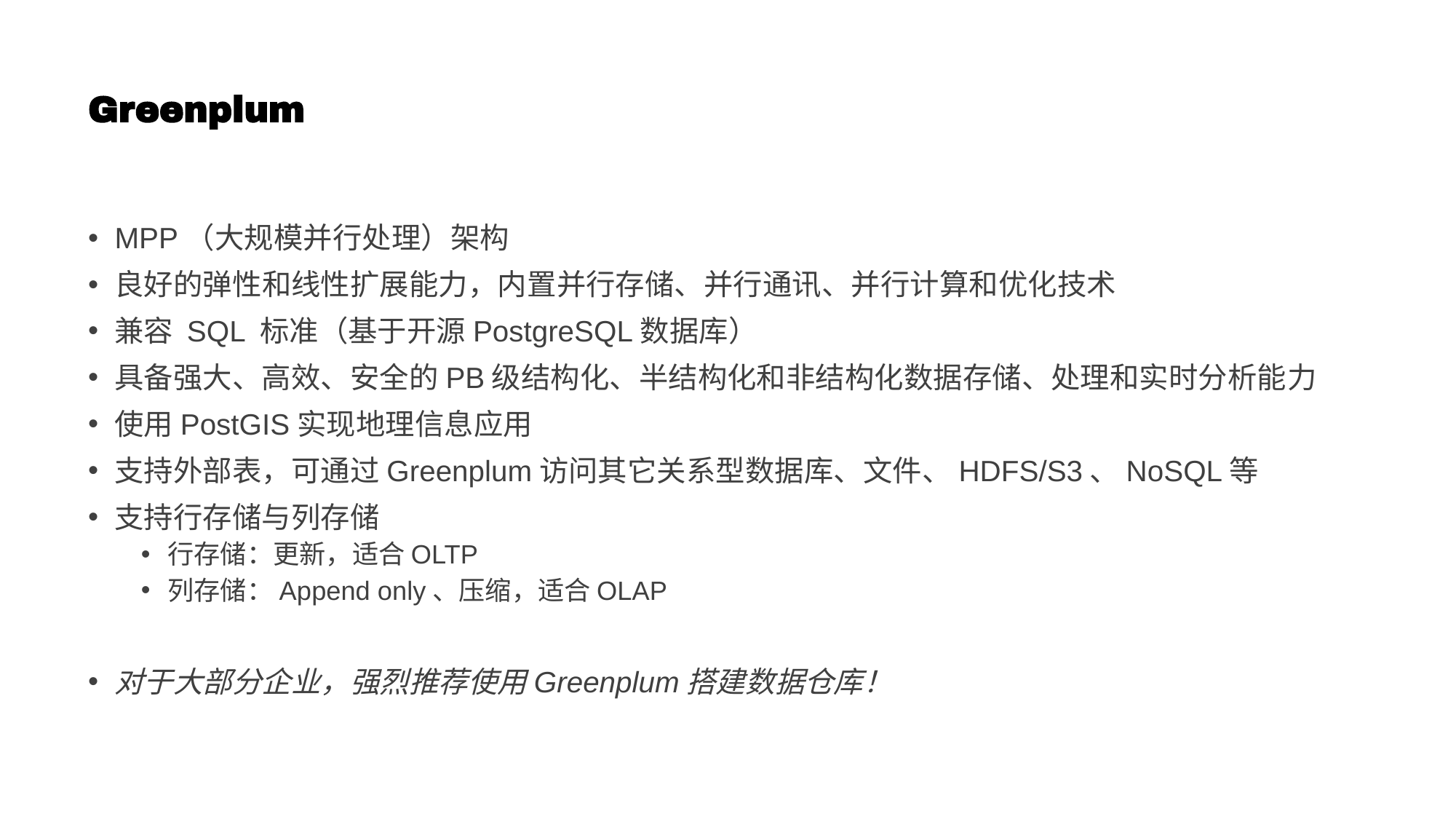

# Greenplum
MPP（大规模并行处理）架构
良好的弹性和线性扩展能力，内置并行存储、并行通讯、并行计算和优化技术
兼容 SQL 标准（基于开源PostgreSQL数据库）
具备强大、高效、安全的PB级结构化、半结构化和非结构化数据存储、处理和实时分析能力
使用PostGIS实现地理信息应用
支持外部表，可通过Greenplum访问其它关系型数据库、文件、HDFS/S3、NoSQL等
支持行存储与列存储
行存储：更新，适合OLTP
列存储：Append only、压缩，适合OLAP

对于大部分企业，强烈推荐使用Greenplum搭建数据仓库！